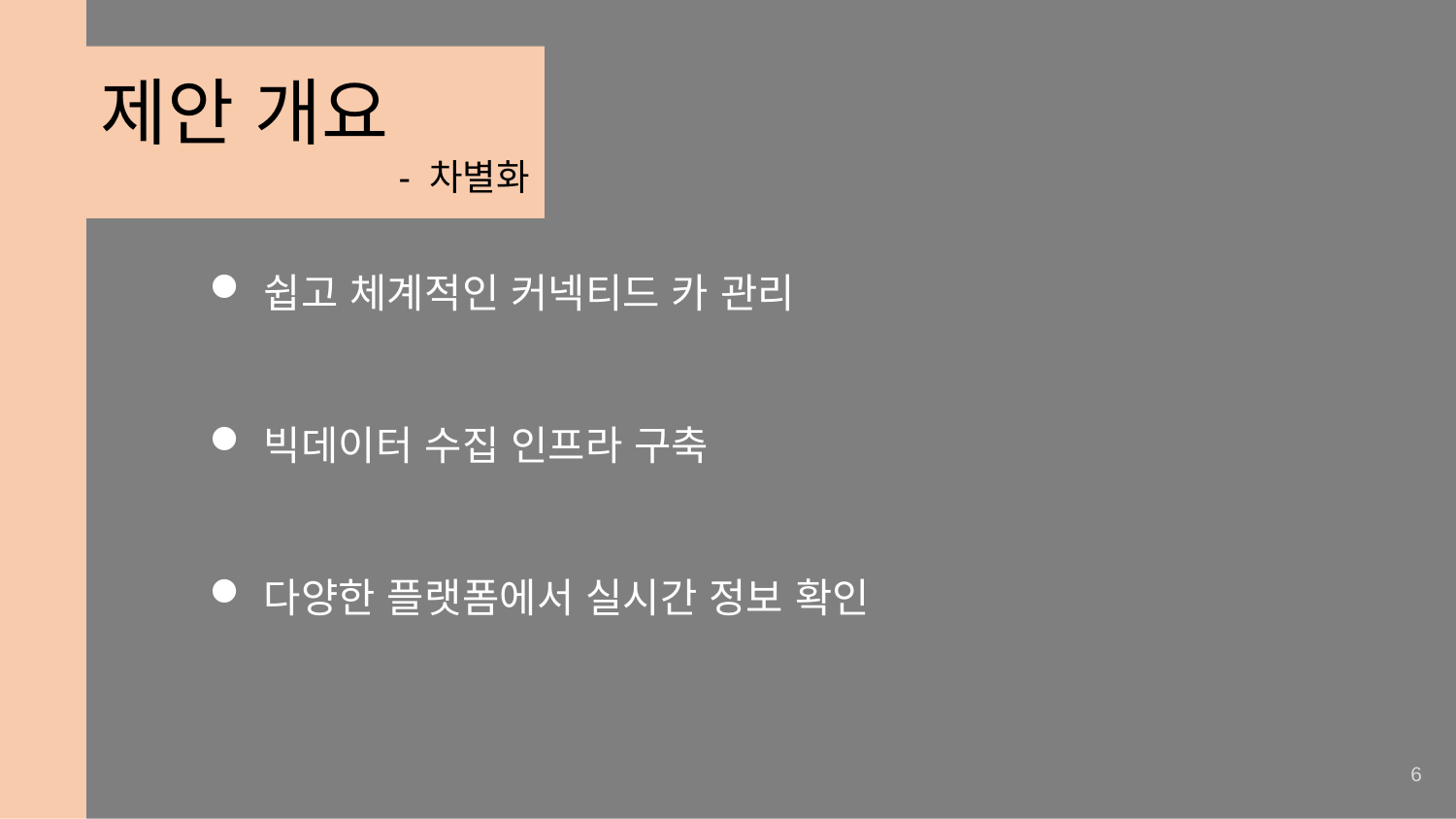

제안 개요
 - 차별화
쉽고 체계적인 커넥티드 카 관리

빅데이터 수집 인프라 구축

다양한 플랫폼에서 실시간 정보 확인

6